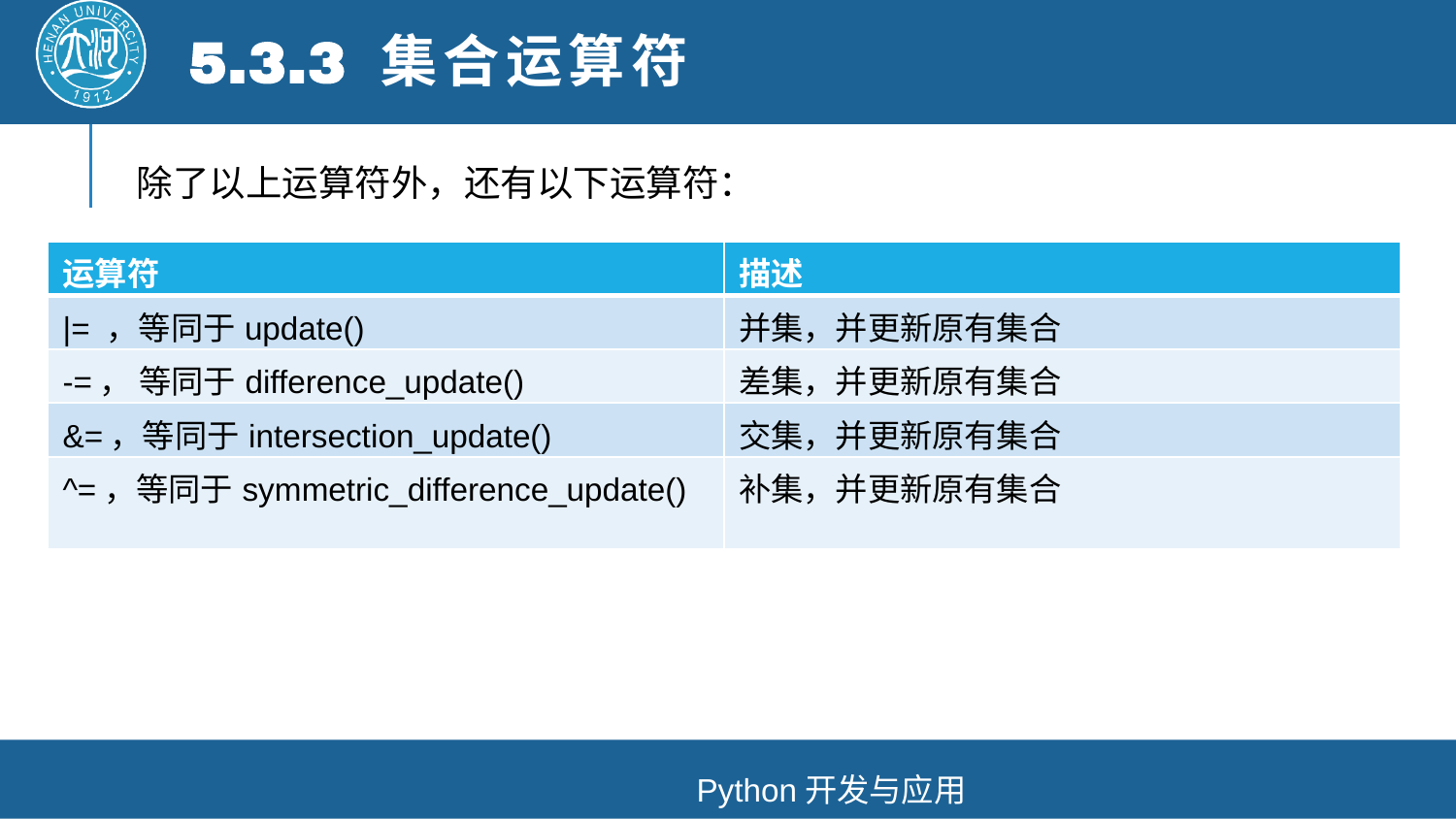

# 5.3.3 集合运算符
除了以上运算符外，还有以下运算符：
| 运算符 | 描述 |
| --- | --- |
| |= ，等同于update() | 并集，并更新原有集合 |
| -=， 等同于difference\_update() | 差集，并更新原有集合 |
| &=，等同于intersection\_update() | 交集，并更新原有集合 |
| ^=，等同于symmetric\_difference\_update() | 补集，并更新原有集合 |

Python开发与应用
13